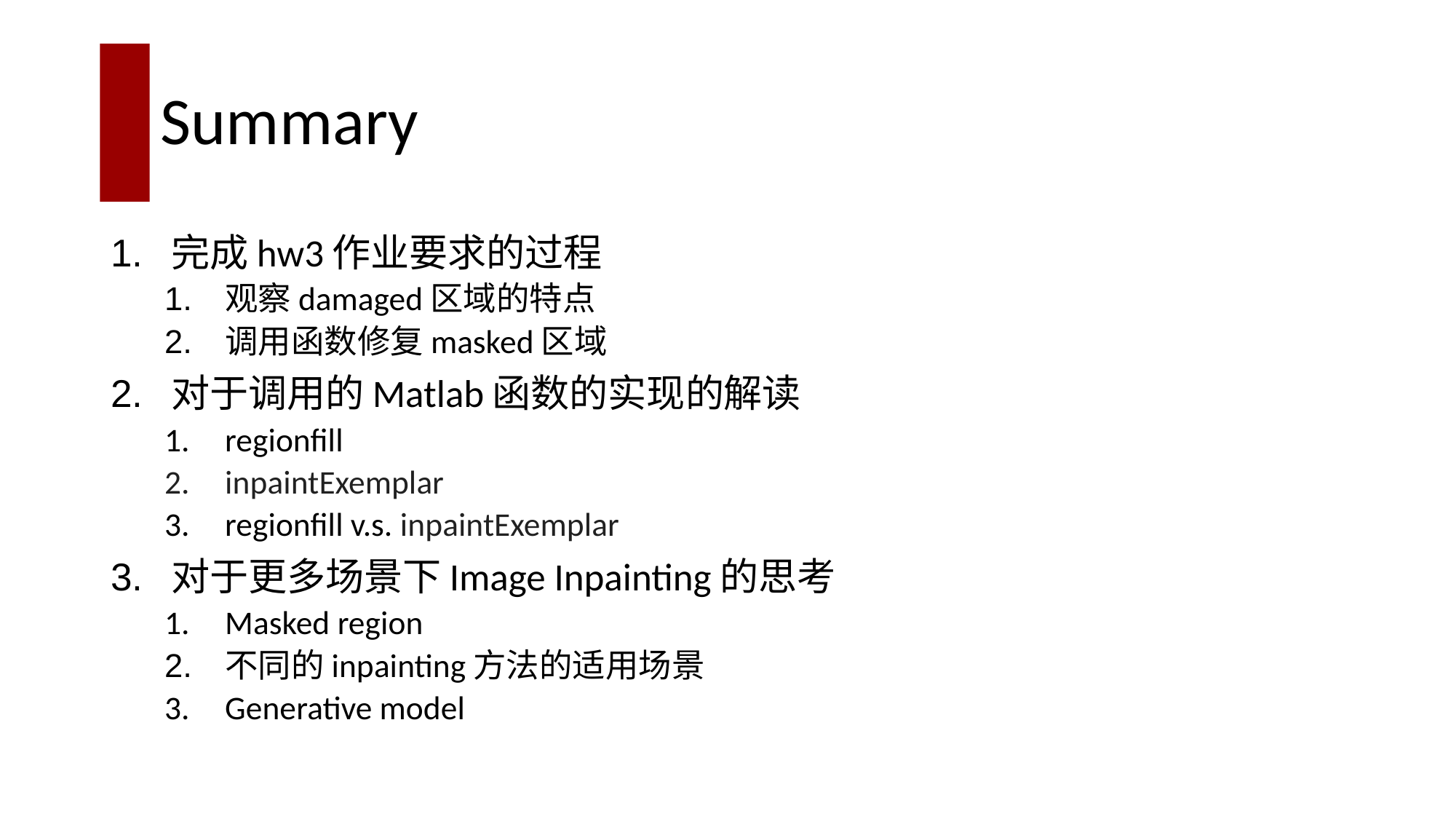

# Summary

完成hw3作业要求的过程
观察damaged区域的特点
调用函数修复masked区域
对于调用的Matlab函数的实现的解读
regionfill
inpaintExemplar
regionfill v.s. inpaintExemplar
对于更多场景下Image Inpainting的思考
Masked region
不同的inpainting方法的适用场景
Generative model